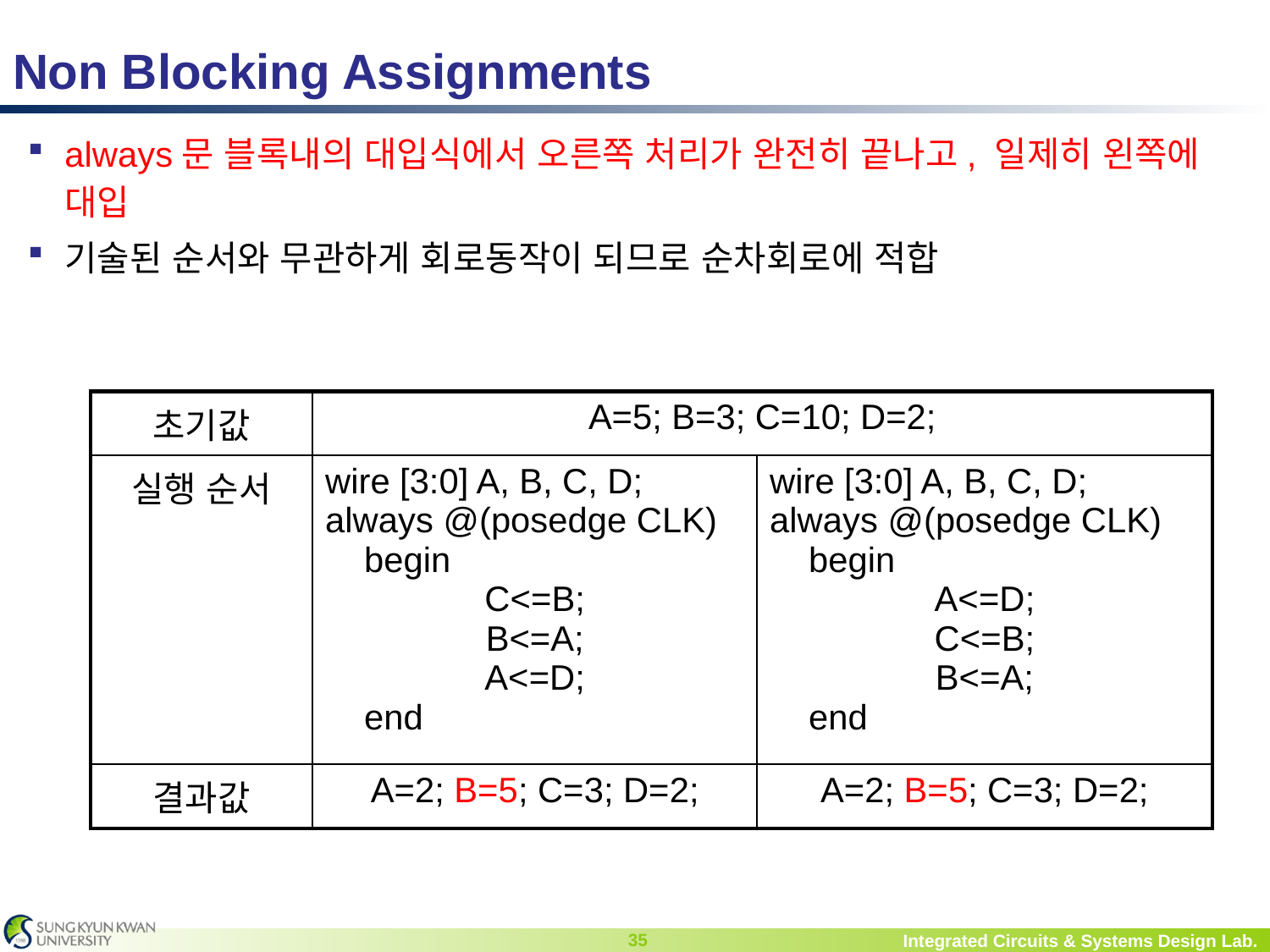

# Non Blocking Assignments
always문 블록내의 대입식에서 오른쪽 처리가 완전히 끝나고, 일제히 왼쪽에 대입
기술된 순서와 무관하게 회로동작이 되므로 순차회로에 적합

| 초기값 | A=5; B=3; C=10; D=2; |  |
| --- | --- | --- |
| 실행 순서 | wire [3:0] A, B, C, D; always @(posedge CLK) begin C<=B; B<=A; A<=D; end | wire [3:0] A, B, C, D; always @(posedge CLK) begin A<=D; C<=B; B<=A; end |
| 결과값 | A=2; B=5; C=3; D=2; | A=2; B=5; C=3; D=2; |